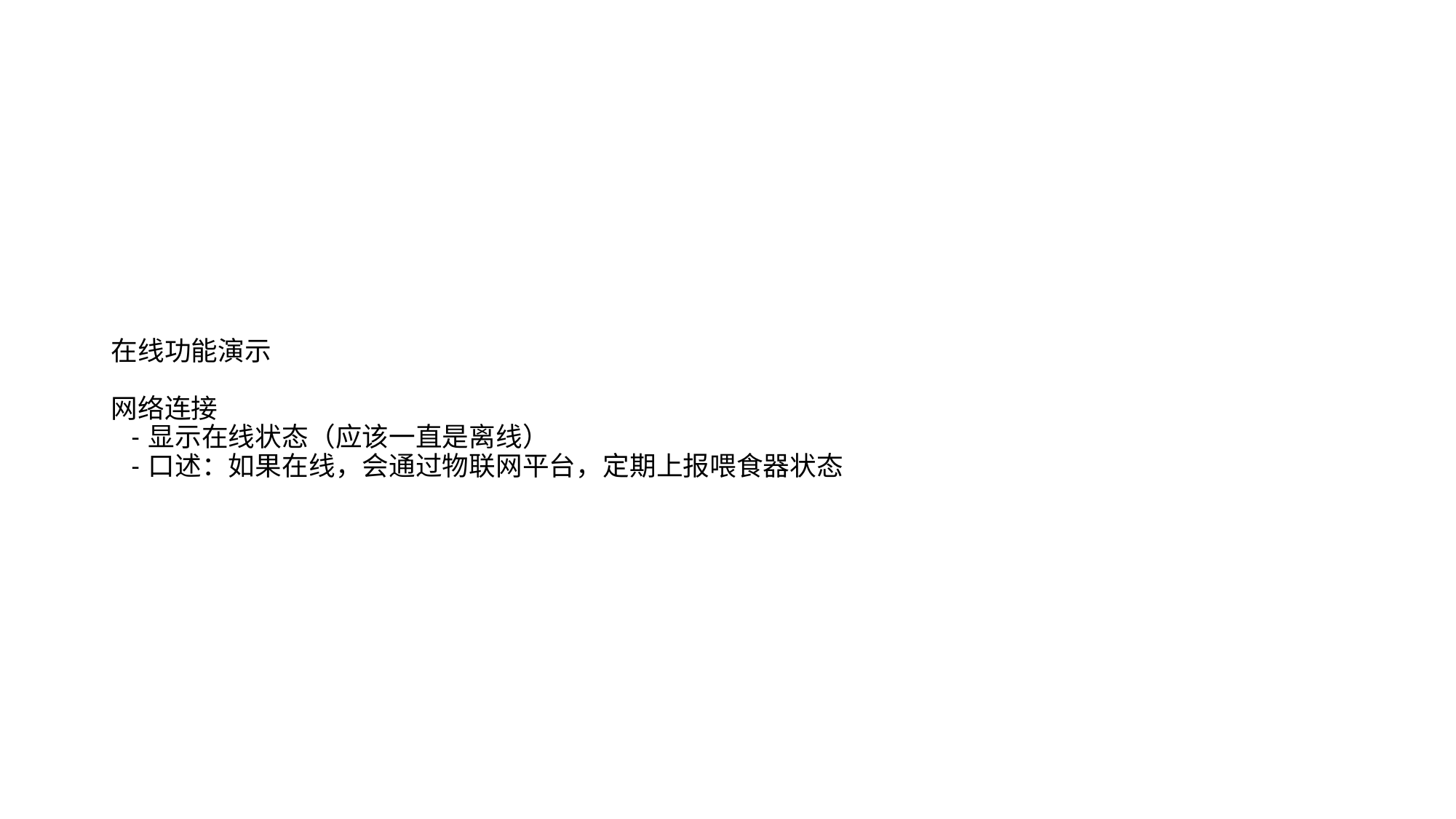

# 在线功能演示 网络连接 - 显示在线状态（应该一直是离线） - 口述：如果在线，会通过物联网平台，定期上报喂食器状态